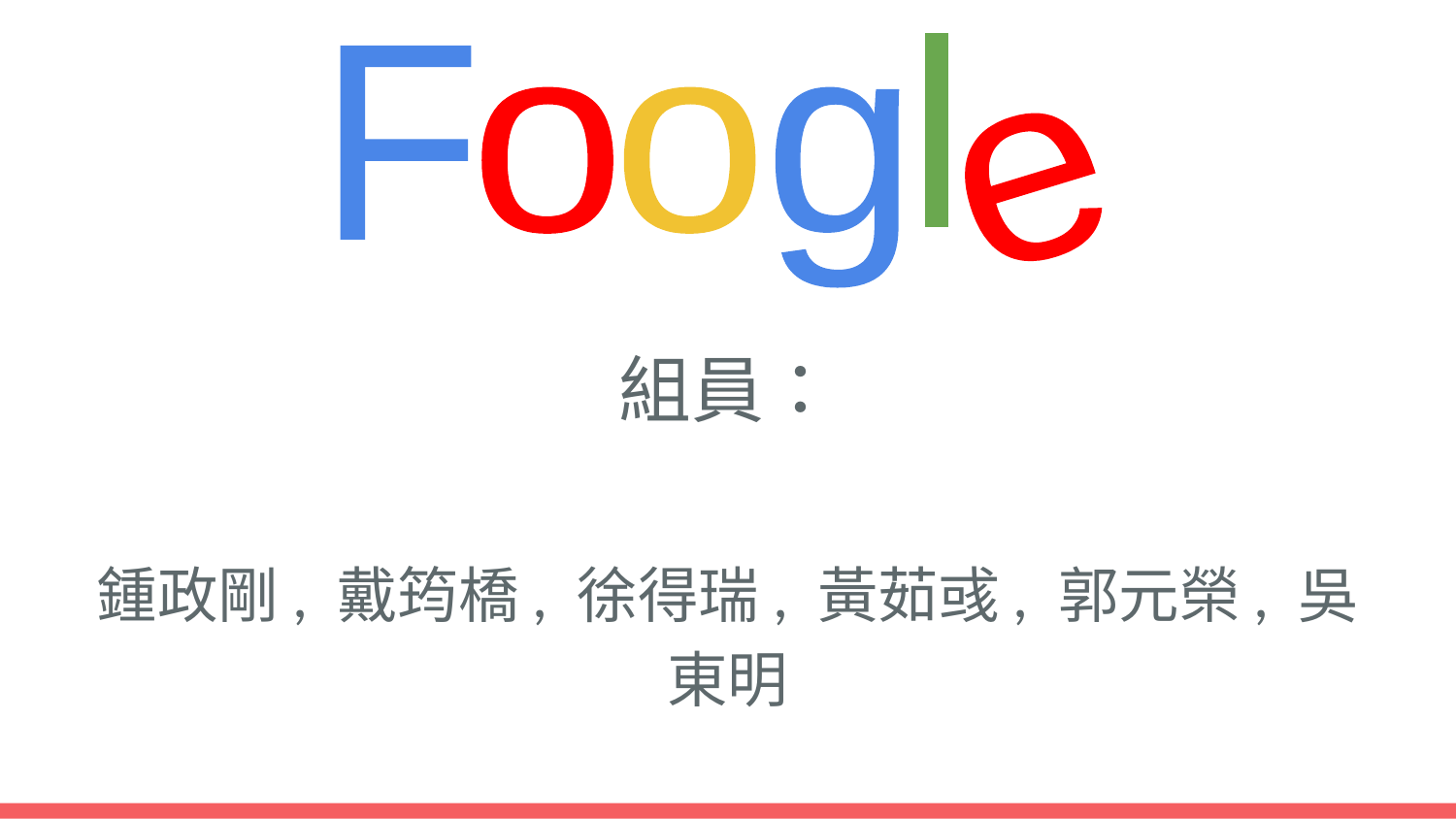

l
F
o
o
g
e
組員：

鍾政剛, 戴筠橋, 徐得瑞, 黃茹彧, 郭元榮, 吳東明